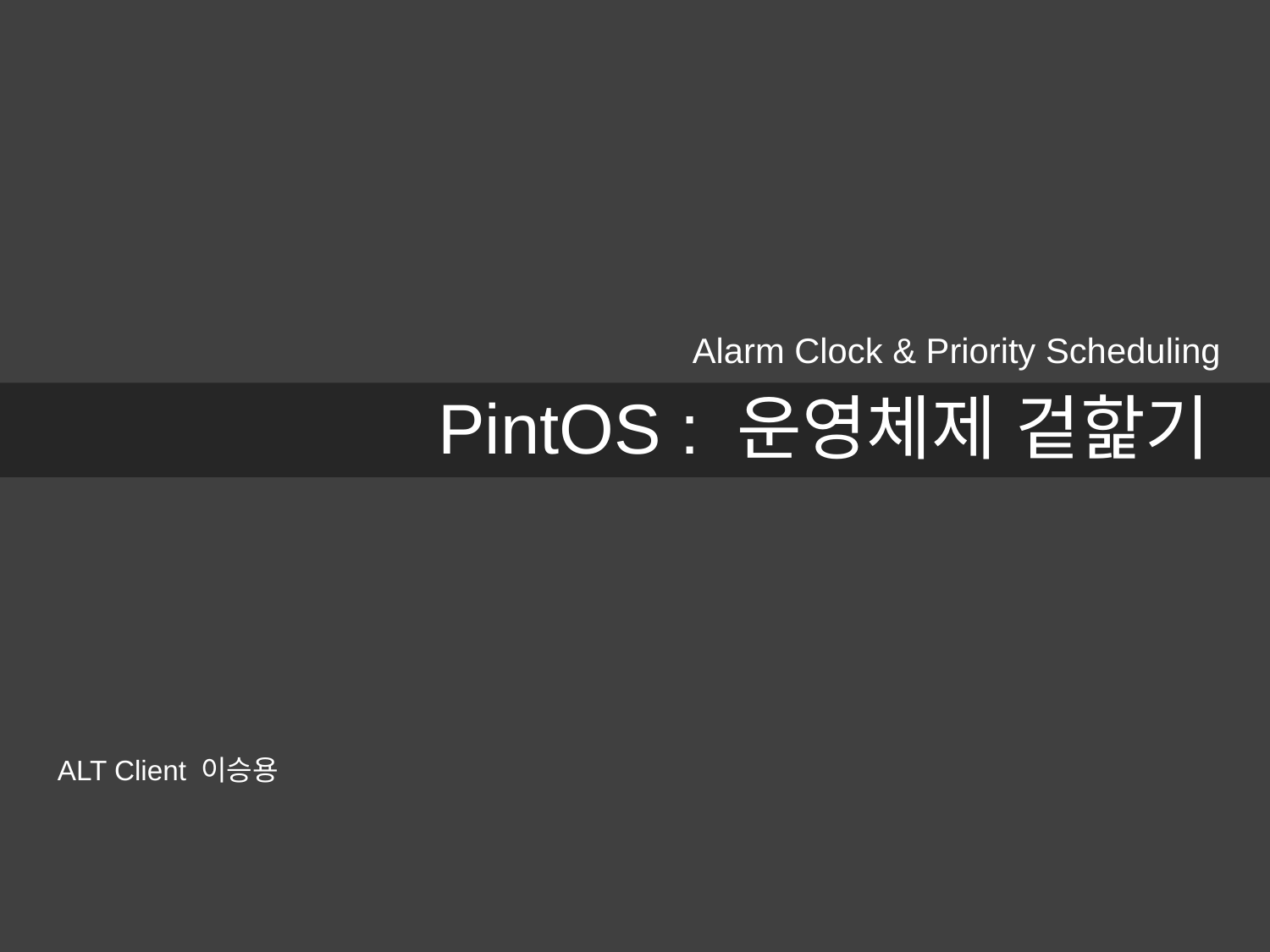

Alarm Clock & Priority Scheduling
PintOS : 운영체제 겉핥기

ALT Client 이승용